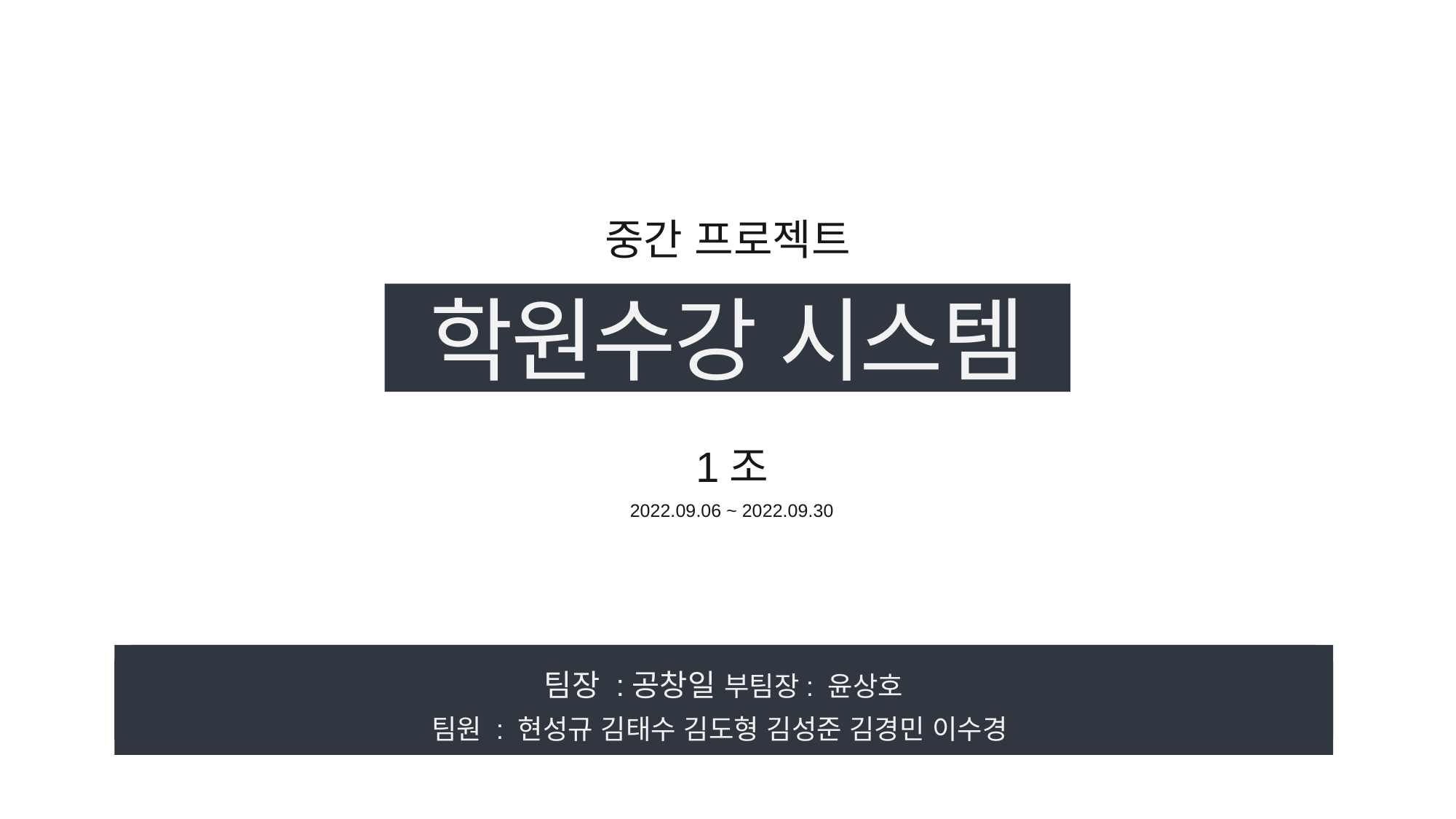

중간 프로젝트
학원수강 시스템
1조
2022.09.06 ~ 2022.09.30

팀장 :공창일 부팀장: 윤상호
팀원 : 현성규 김태수 김도형 김성준 김경민 이수경